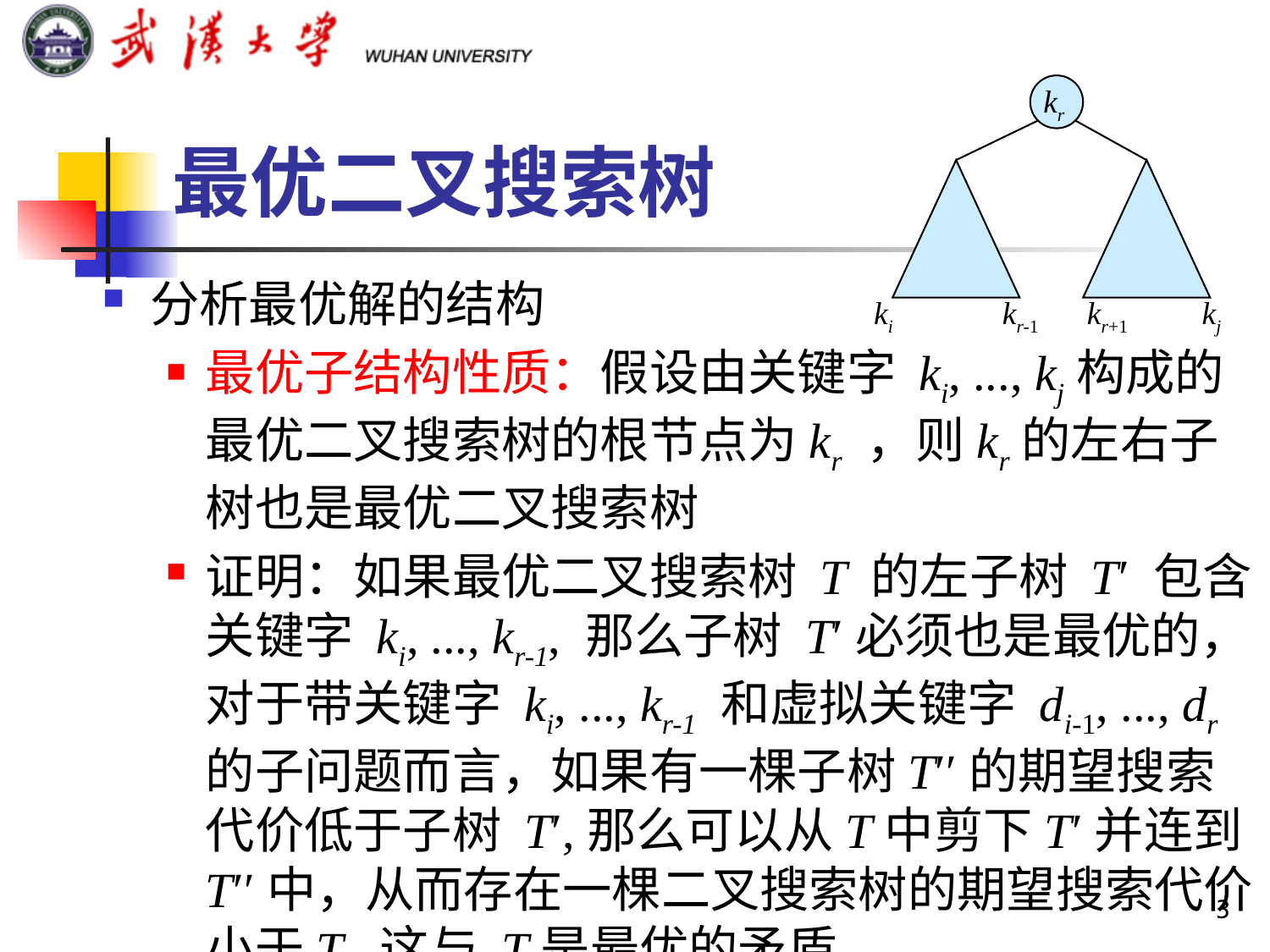

# 最优二叉搜索树

kr

ki
kr-1
kr+1
kj
分析最优解的结构
最优子结构性质：假设由关键字 ki, ..., kj构成的最优二叉搜索树的根节点为kr ，则kr的左右子树也是最优二叉搜索树
证明：如果最优二叉搜索树 T 的左子树 T′ 包含关键字 ki, ..., kr-1, 那么子树 T′必须也是最优的，对于带关键字 ki, ..., kr-1 和虚拟关键字 di-1, ..., dr的子问题而言，如果有一棵子树T′′的期望搜索代价低于子树 T′,那么可以从T中剪下T′并连到 T′′中，从而存在一棵二叉搜索树的期望搜索代价小于T, 这与 T是最优的矛盾。

3